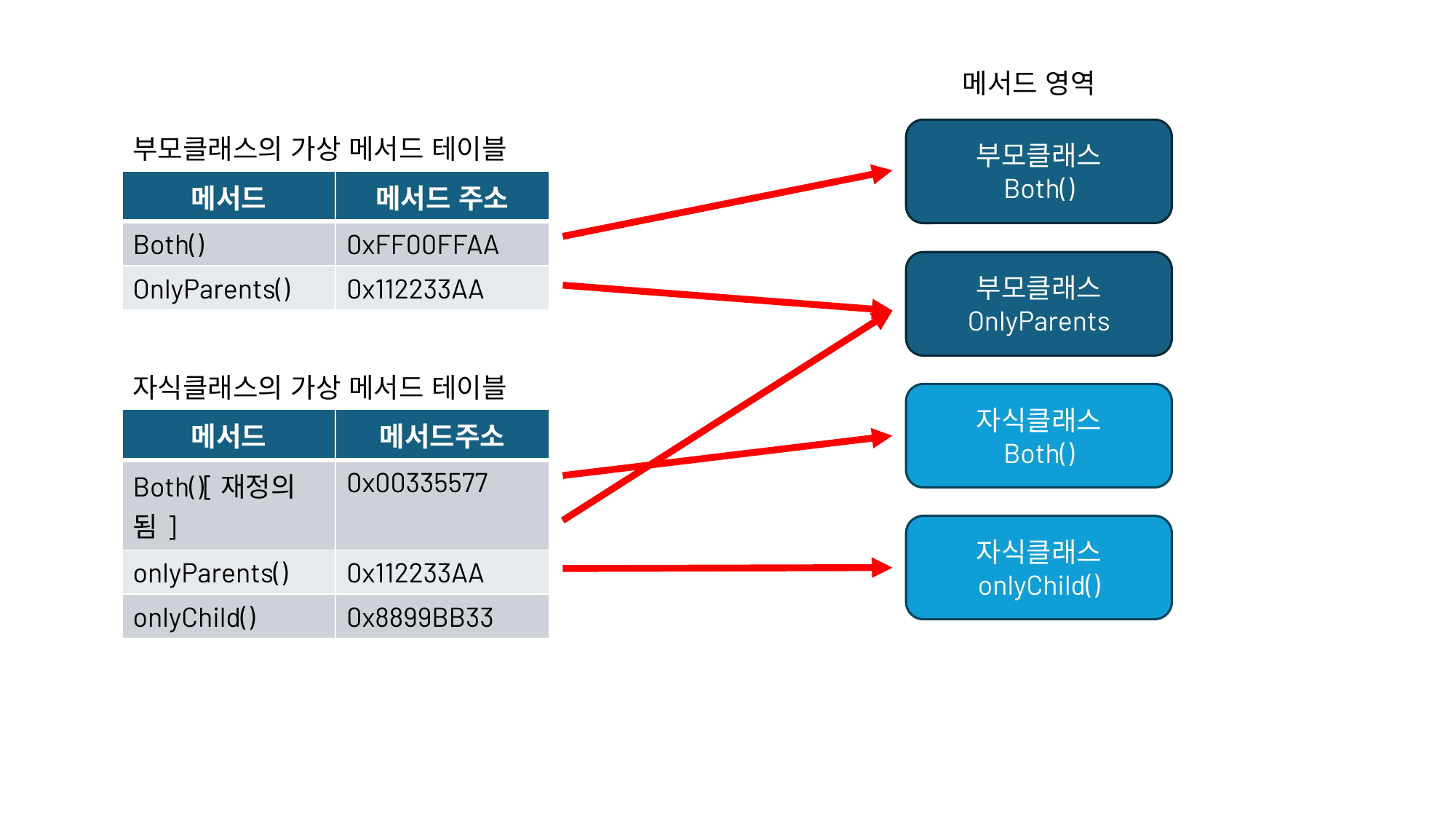

메서드 영역
부모클래스
Both()
부모클래스의 가상 메서드 테이블
| 메서드 | 메서드 주소 |
| --- | --- |
| Both() | 0xFF00FFAA |
| OnlyParents() | 0x112233AA |
부모클래스
OnlyParents
자식클래스의 가상 메서드 테이블
자식클래스
Both()
| 메서드 | 메서드주소 |
| --- | --- |
| Both()[재정의됨] | 0x00335577 |
| onlyParents() | 0x112233AA |
| onlyChild() | 0x8899BB33 |
자식클래스
onlyChild()